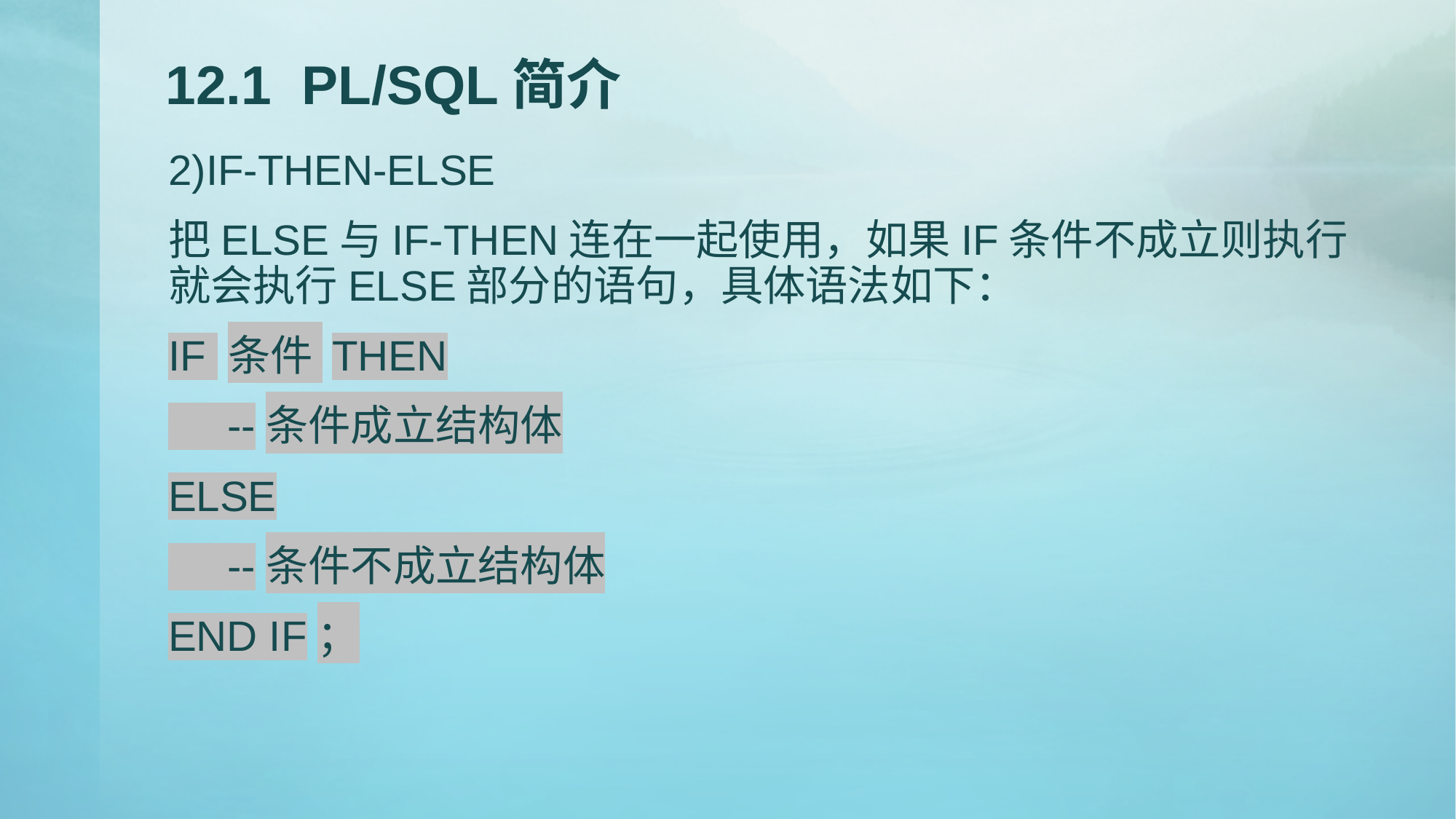

# 12.1  PL/SQL简介
2)IF-THEN-ELSE
把ELSE与IF-THEN连在一起使用，如果IF条件不成立则执行就会执行ELSE部分的语句，具体语法如下：
IF 条件 THEN
     --条件成立结构体
ELSE
     --条件不成立结构体
END IF；